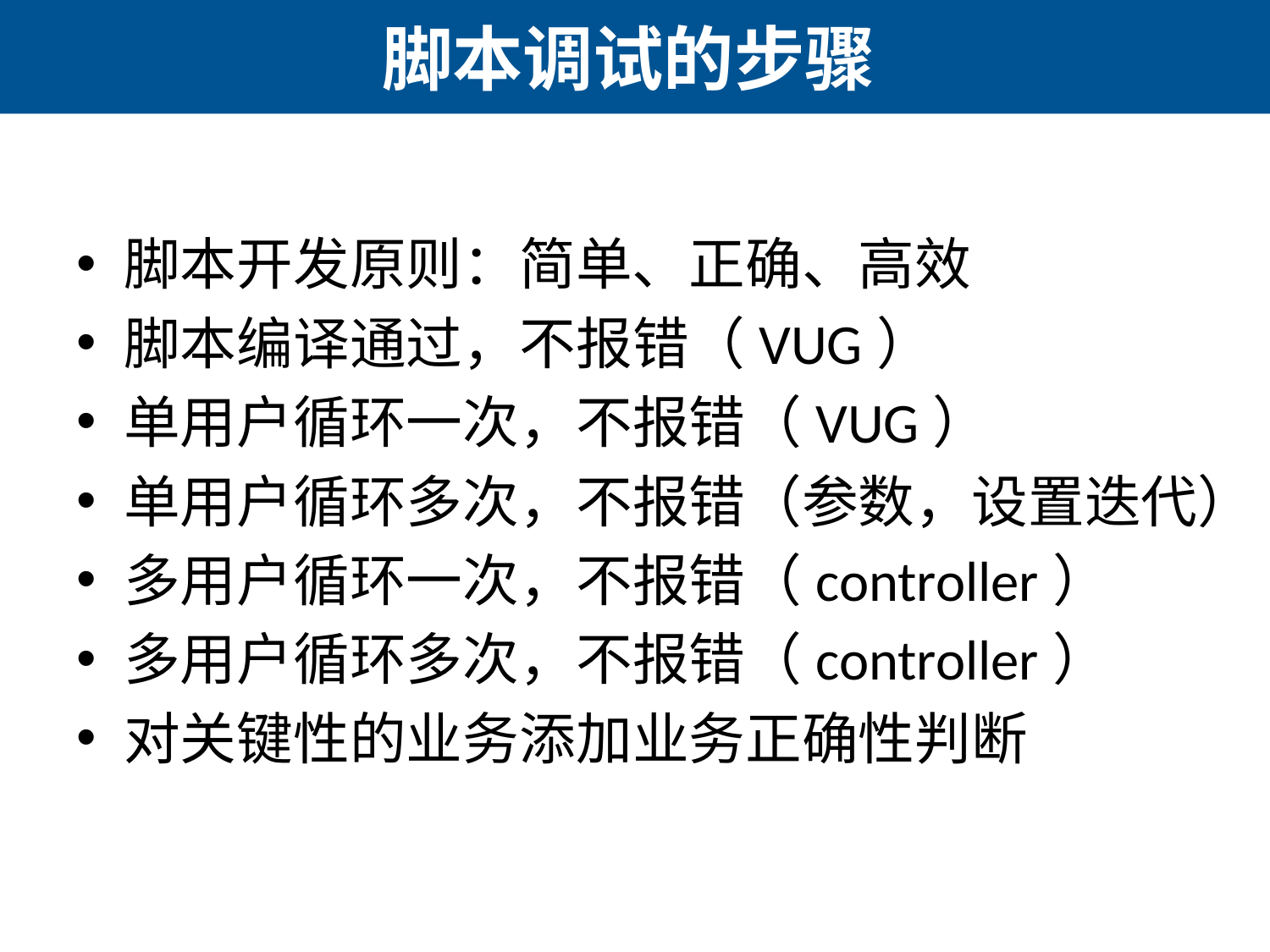

# 脚本调试的步骤
脚本开发原则：简单、正确、高效
脚本编译通过，不报错（VUG）
单用户循环一次，不报错（VUG）
单用户循环多次，不报错（参数，设置迭代）
多用户循环一次，不报错（controller）
多用户循环多次，不报错（controller）
对关键性的业务添加业务正确性判断